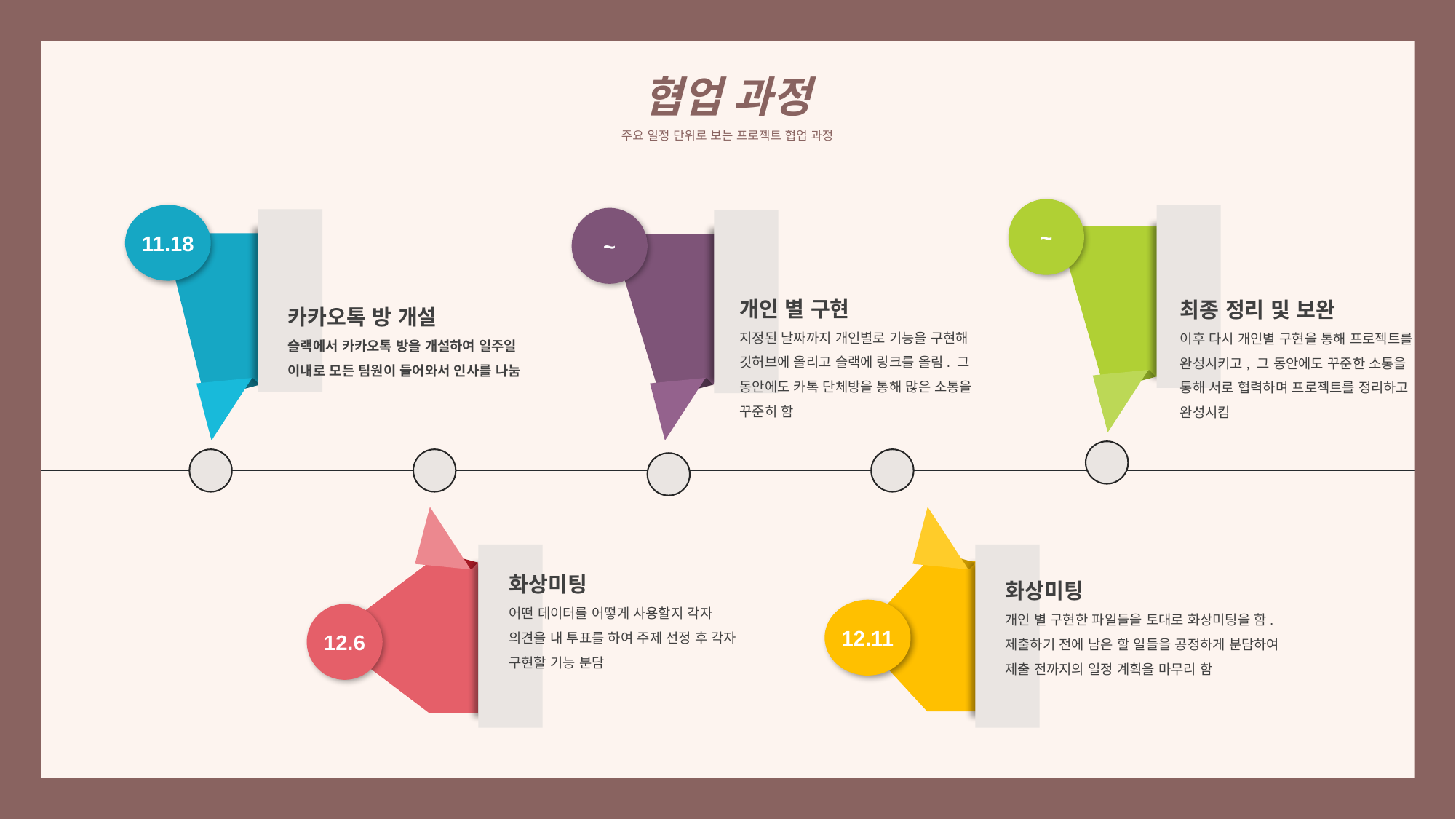

협업 과정
주요 일정 단위로 보는 프로젝트 협업 과정
~

11.18

~

개인 별 구현
지정된 날짜까지 개인별로 기능을 구현해 깃허브에 올리고 슬랙에 링크를 올림. 그 동안에도 카톡 단체방을 통해 많은 소통을 꾸준히 함
최종 정리 및 보완
이후 다시 개인별 구현을 통해 프로젝트를 완성시키고, 그 동안에도 꾸준한 소통을 통해 서로 협력하며 프로젝트를 정리하고 완성시킴
카카오톡 방 개설
슬랙에서 카카오톡 방을 개설하여 일주일 이내로 모든 팀원이 들어와서 인사를 나눔

12.6

12.11

화상미팅
어떤 데이터를 어떻게 사용할지 각자 의견을 내 투표를 하여 주제 선정 후 각자 구현할 기능 분담
화상미팅
개인 별 구현한 파일들을 토대로 화상미팅을 함.
제출하기 전에 남은 할 일들을 공정하게 분담하여
제출 전까지의 일정 계획을 마무리 함